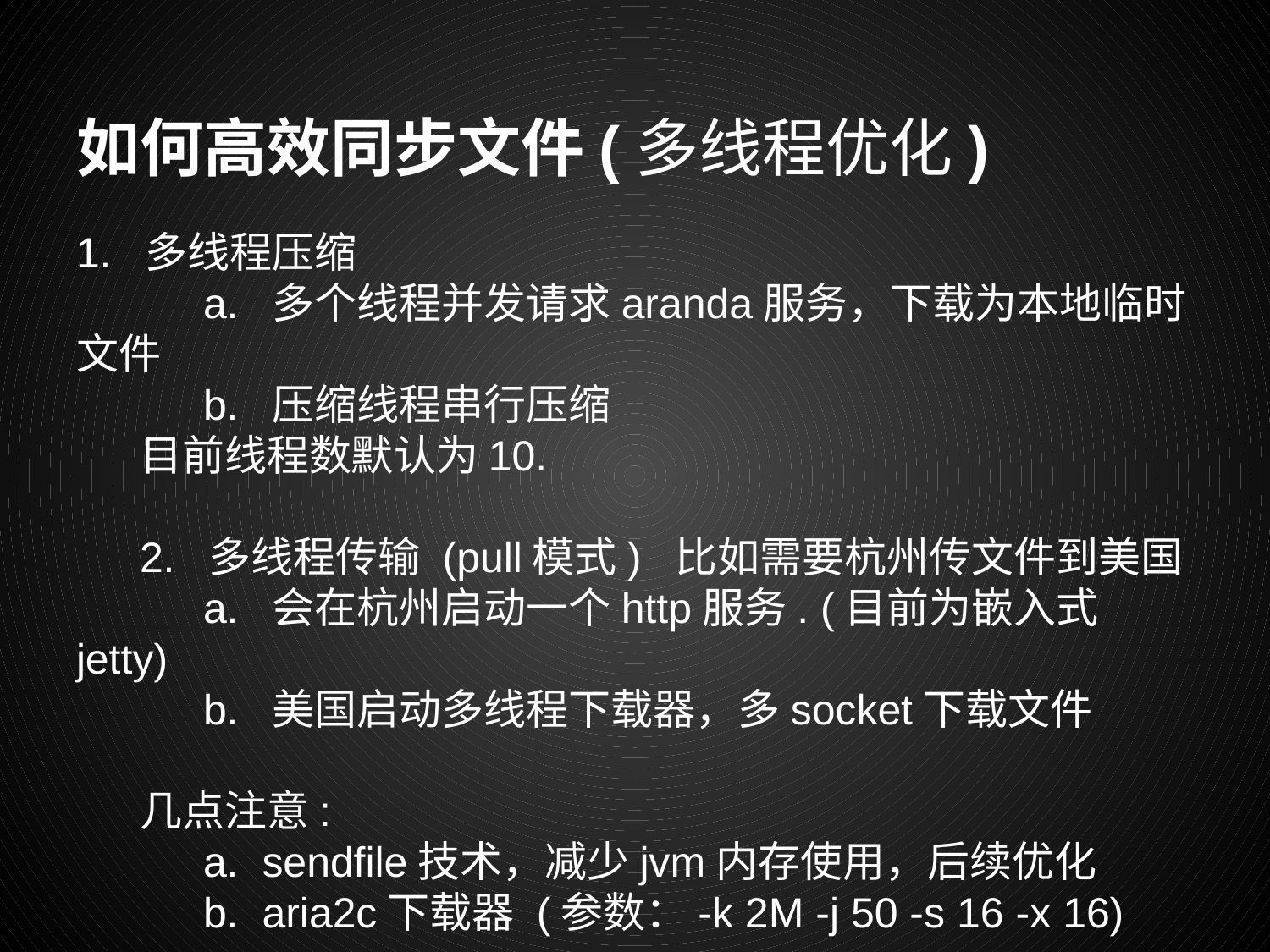

# 如何高效同步文件(多线程优化)
1.  多线程压缩
	a.  多个线程并发请求aranda服务，下载为本地临时文件
	b.  压缩线程串行压缩
目前线程数默认为10.

2.  多线程传输 (pull模式)  比如需要杭州传文件到美国
	a.  会在杭州启动一个http服务. (目前为嵌入式jetty)
	b.  美国启动多线程下载器，多socket下载文件

几点注意:
	a.  sendfile技术，减少jvm内存使用，后续优化
	b.  aria2c下载器 (参数：-k 2M -j 50 -s 16 -x 16)